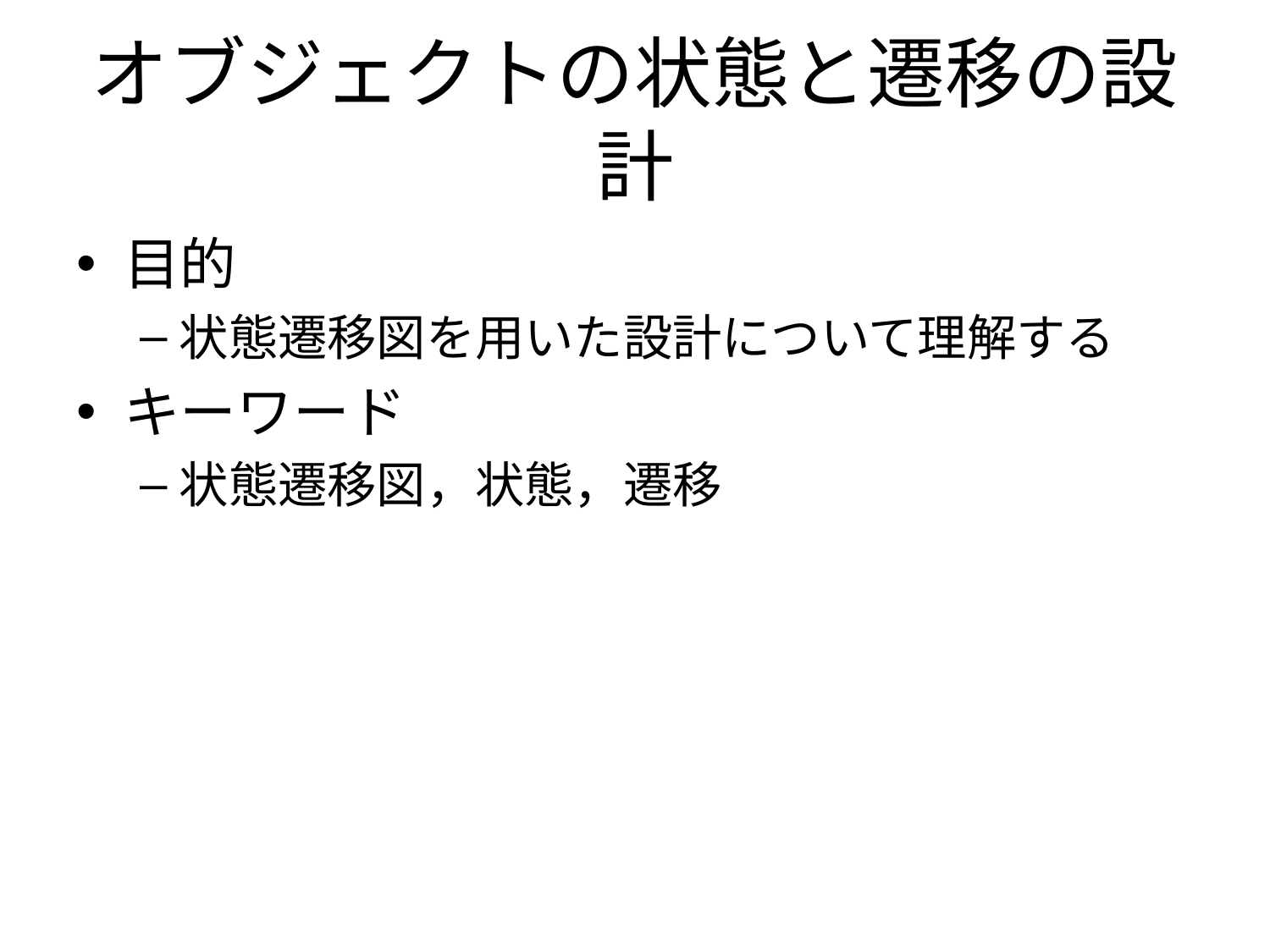

# オブジェクトの状態と遷移の設計
目的
状態遷移図を用いた設計について理解する
キーワード
状態遷移図，状態，遷移